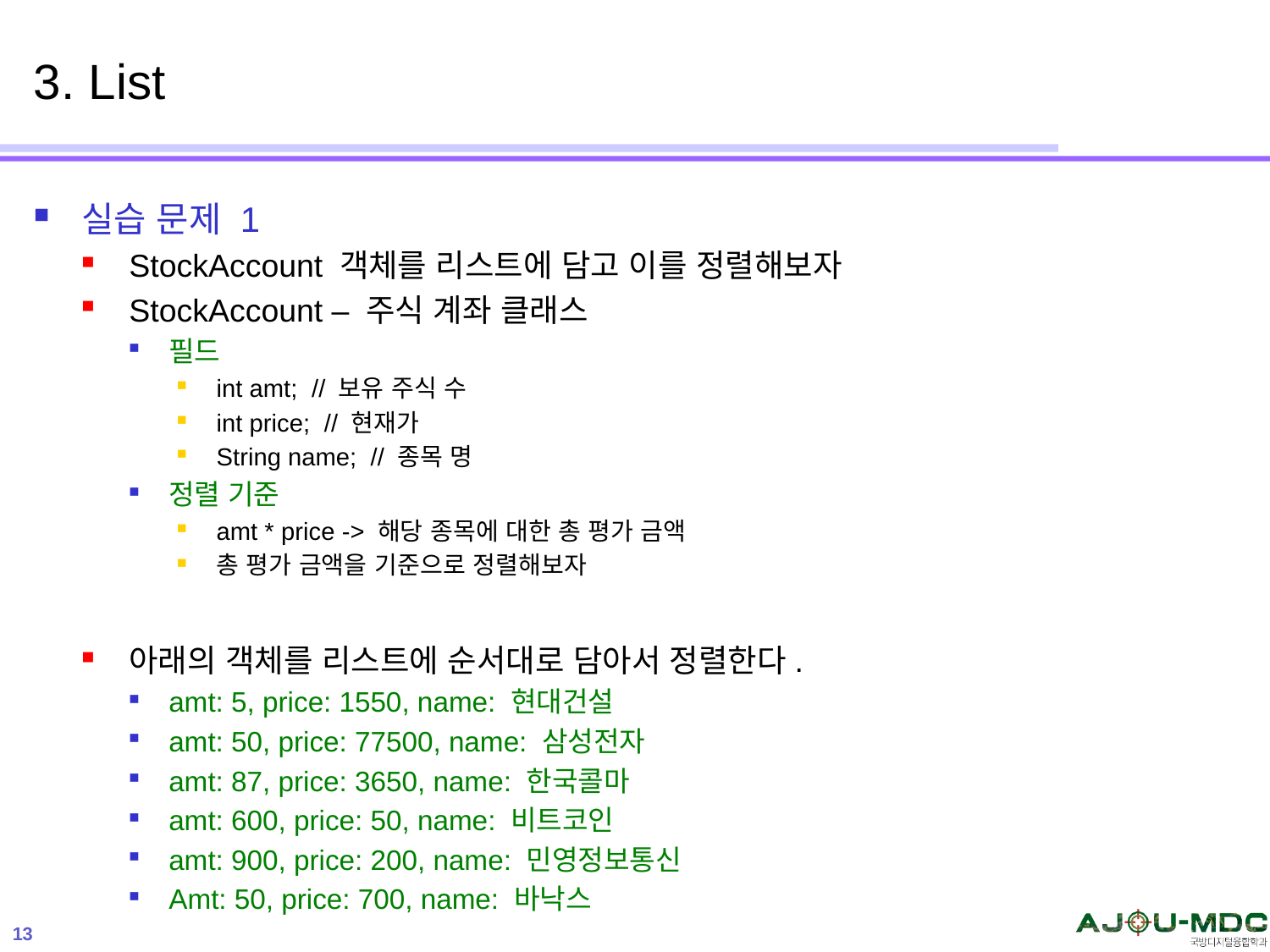

# 3. List
실습 문제 1
StockAccount 객체를 리스트에 담고 이를 정렬해보자
StockAccount – 주식 계좌 클래스
필드
int amt;  // 보유 주식 수
int price;  // 현재가
String name;  // 종목 명
정렬 기준
amt * price -> 해당 종목에 대한 총 평가 금액
총 평가 금액을 기준으로 정렬해보자

아래의 객체를 리스트에 순서대로 담아서 정렬한다.
amt: 5, price: 1550, name: 현대건설
amt: 50, price: 77500, name: 삼성전자
amt: 87, price: 3650, name: 한국콜마
amt: 600, price: 50, name: 비트코인
amt: 900, price: 200, name: 민영정보통신
Amt: 50, price: 700, name: 바낙스
13